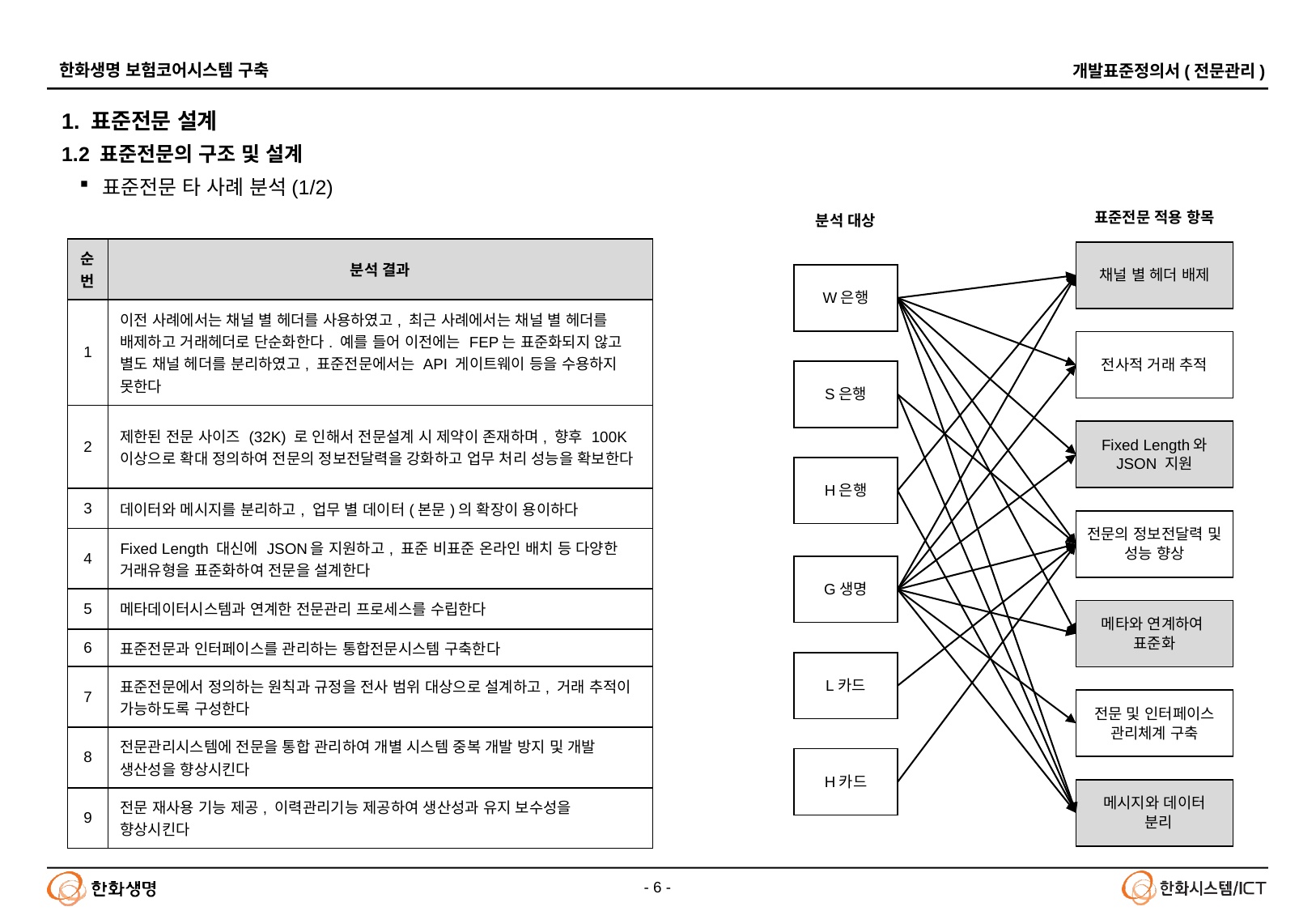

# 1. 표준전문 설계 1.2 표준전문의 구조 및 설계
표준전문 타 사례 분석(1/2)

표준전문 적용 항목
분석 대상
| 순번 | 분석 결과 |
| --- | --- |
| 1 | 이전 사례에서는 채널 별 헤더를 사용하였고, 최근 사례에서는 채널 별 헤더를 배제하고 거래헤더로 단순화한다. 예를 들어 이전에는 FEP는 표준화되지 않고 별도 채널 헤더를 분리하였고, 표준전문에서는 API 게이트웨이 등을 수용하지 못한다 |
| 2 | 제한된 전문 사이즈 (32K) 로 인해서 전문설계 시 제약이 존재하며, 향후 100K 이상으로 확대 정의하여 전문의 정보전달력을 강화하고 업무 처리 성능을 확보한다 |
| 3 | 데이터와 메시지를 분리하고, 업무 별 데이터(본문)의 확장이 용이하다 |
| 4 | Fixed Length 대신에 JSON을 지원하고, 표준 비표준 온라인 배치 등 다양한 거래유형을 표준화하여 전문을 설계한다 |
| 5 | 메타데이터시스템과 연계한 전문관리 프로세스를 수립한다 |
| 6 | 표준전문과 인터페이스를 관리하는 통합전문시스템 구축한다 |
| 7 | 표준전문에서 정의하는 원칙과 규정을 전사 범위 대상으로 설계하고, 거래 추적이 가능하도록 구성한다 |
| 8 | 전문관리시스템에 전문을 통합 관리하여 개별 시스템 중복 개발 방지 및 개발 생산성을 향상시킨다 |
| 9 | 전문 재사용 기능 제공, 이력관리기능 제공하여 생산성과 유지 보수성을 향상시킨다 |
채널 별 헤더 배제
W은행
전사적 거래 추적
S은행
Fixed Length와 JSON 지원
H은행
전문의 정보전달력 및 성능 향상
G생명
메타와 연계하여
표준화
L카드
전문 및 인터페이스 관리체계 구축
H카드
메시지와 데이터
 분리